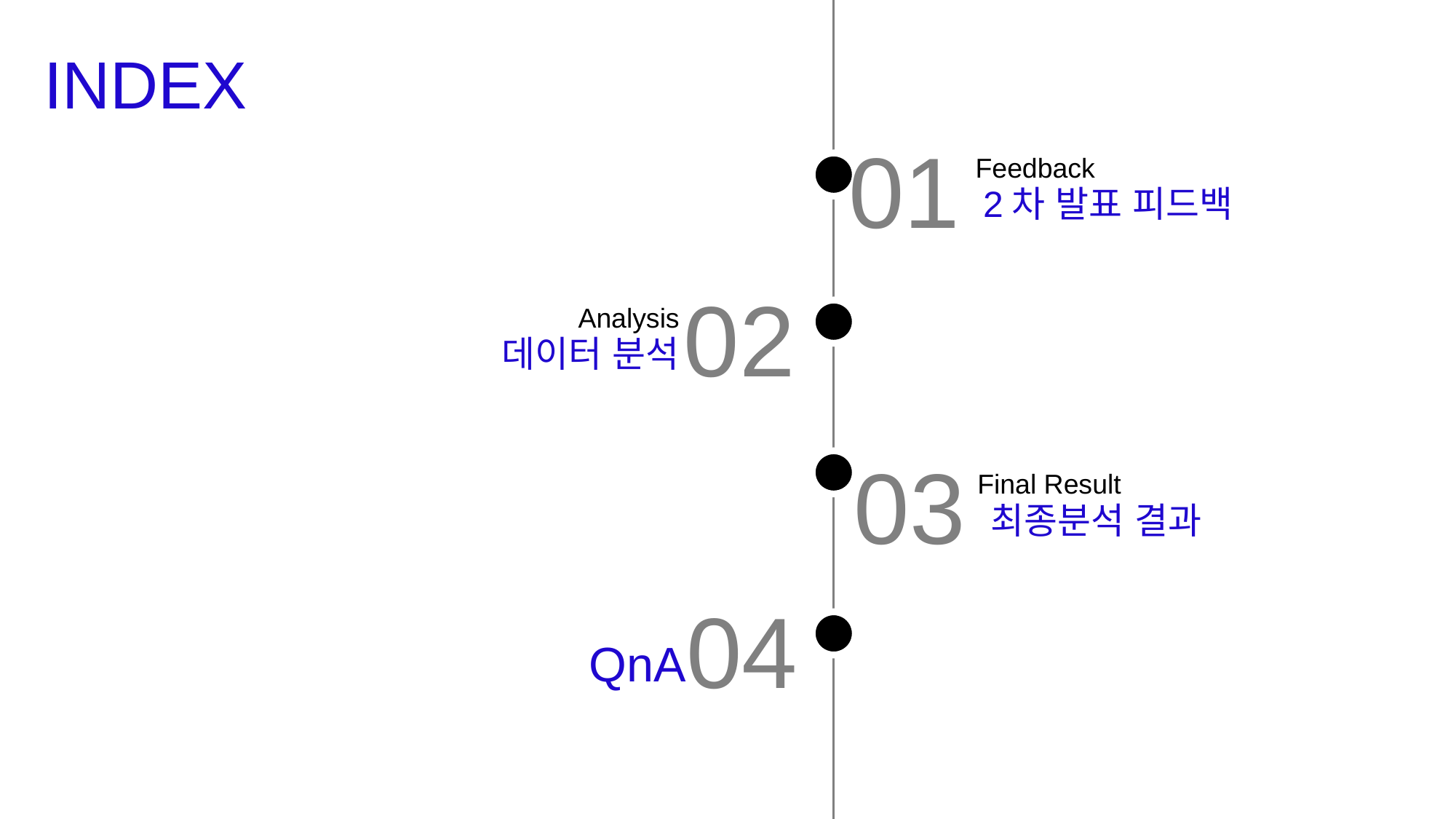

INDEX
01
Feedback

2차 발표 피드백
02
Analysis

데이터 분석
03

Final Result
최종분석 결과
04

QnA